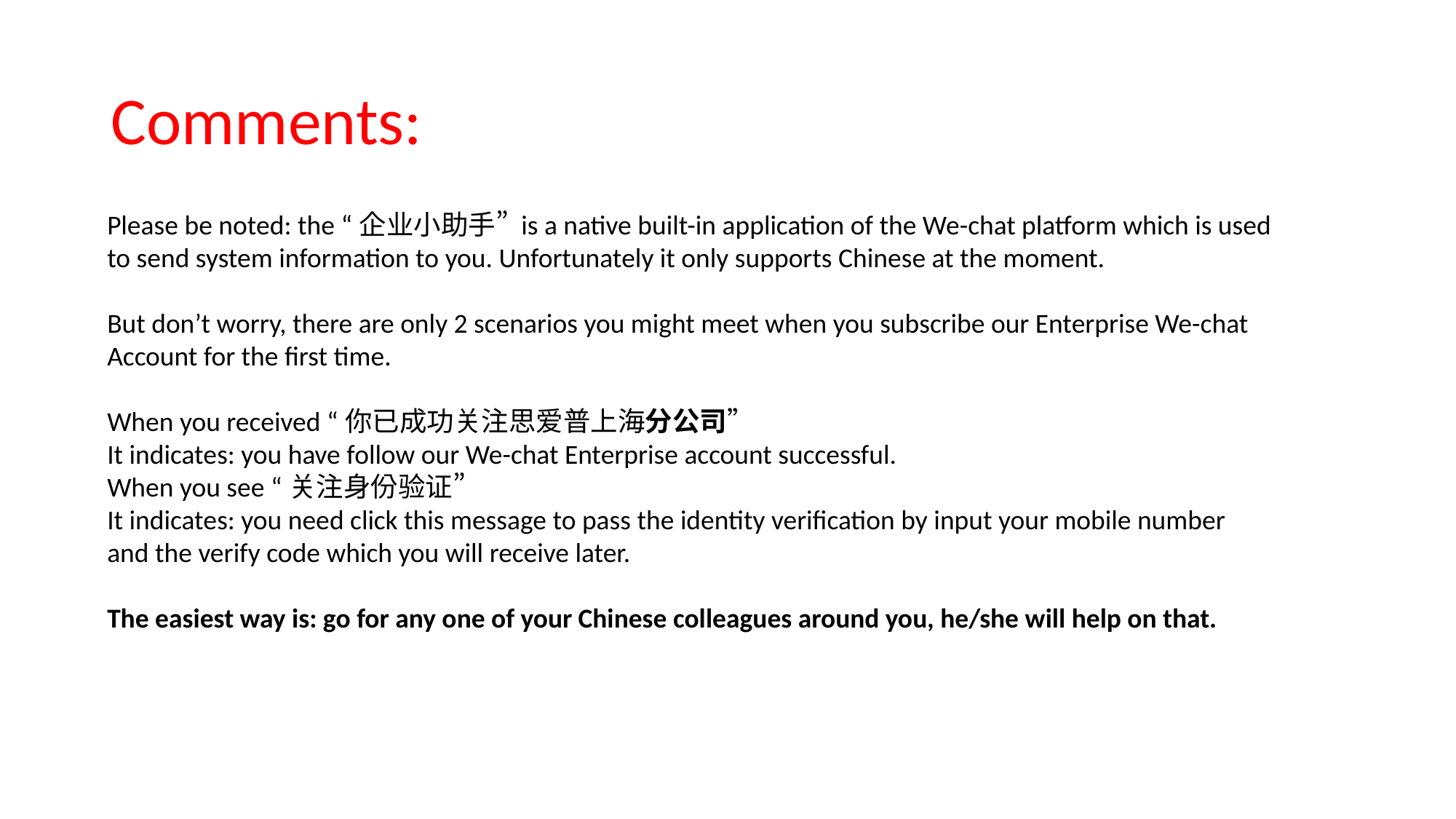

# Comments:
Please be noted: the “企业小助手” is a native built-in application of the We-chat platform which is used
to send system information to you. Unfortunately it only supports Chinese at the moment.

But don’t worry, there are only 2 scenarios you might meet when you subscribe our Enterprise We-chat
Account for the first time.

When you received “你已成功关注思爱普上海分公司”
It indicates: you have follow our We-chat Enterprise account successful.
When you see “关注身份验证”
It indicates: you need click this message to pass the identity verification by input your mobile number
and the verify code which you will receive later.

The easiest way is: go for any one of your Chinese colleagues around you, he/she will help on that.